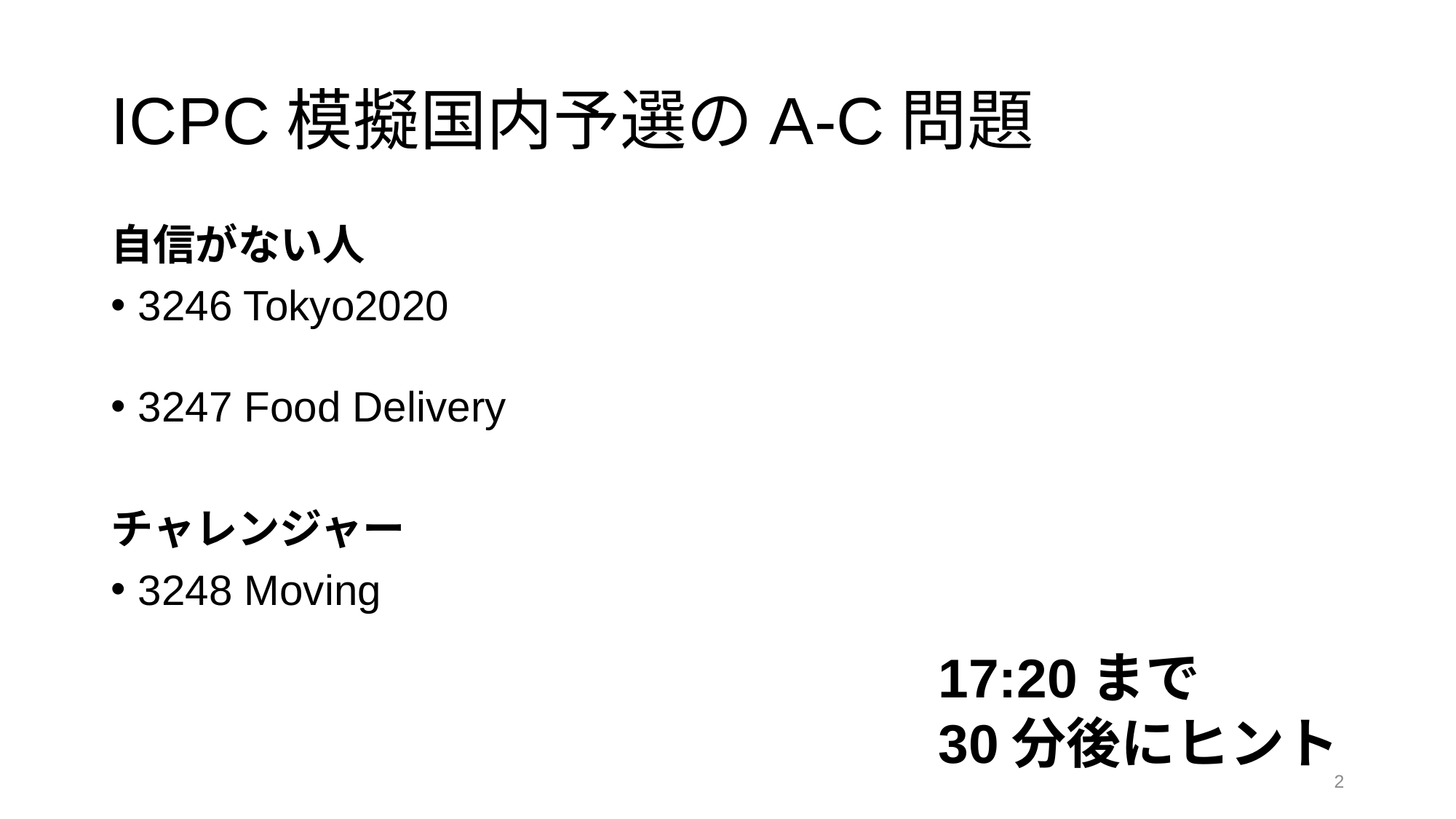

# ICPC模擬国内予選のA-C問題
自信がない人
3246 Tokyo2020

3247 Food Delivery

チャレンジャー
3248 Moving
17:20まで
30分後にヒント
2